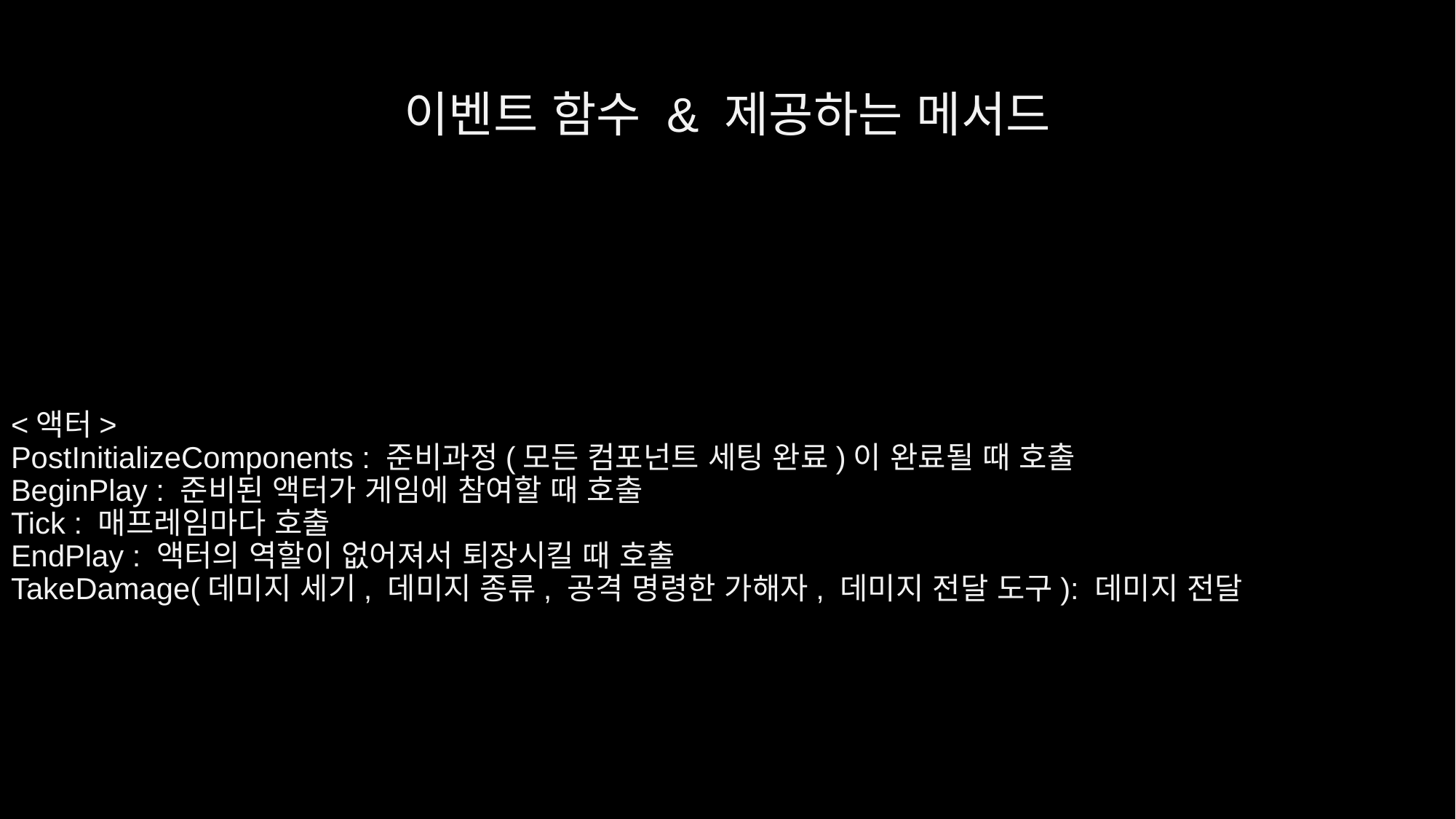

# 이벤트 함수 & 제공하는 메서드

<액터>
PostInitializeComponents : 준비과정(모든 컴포넌트 세팅 완료)이 완료될 때 호출
BeginPlay : 준비된 액터가 게임에 참여할 때 호출
Tick : 매프레임마다 호출
EndPlay : 액터의 역할이 없어져서 퇴장시킬 때 호출
TakeDamage(데미지 세기, 데미지 종류, 공격 명령한 가해자, 데미지 전달 도구): 데미지 전달